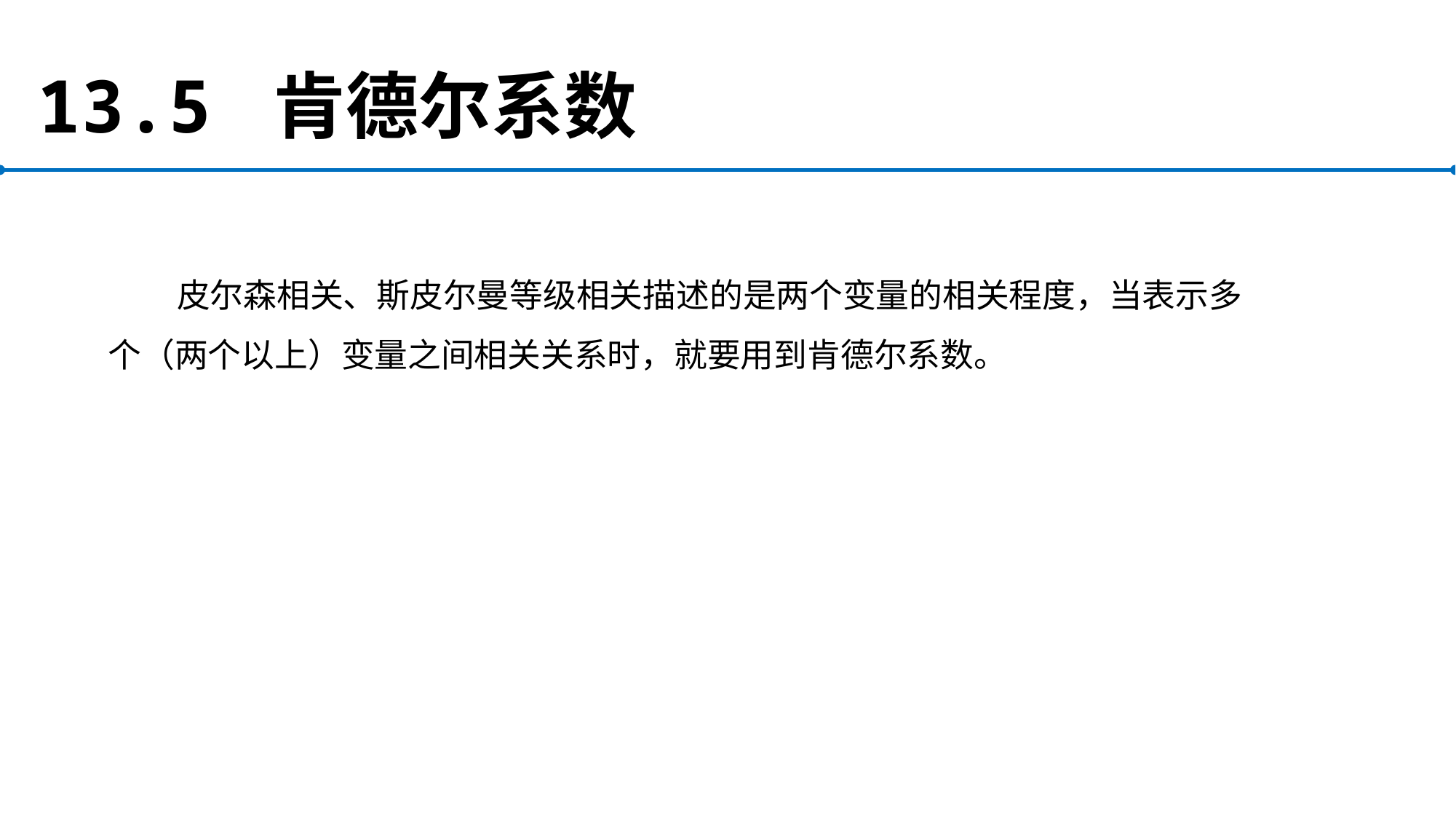

# 13.5 肯德尔系数
皮尔森相关、斯皮尔曼等级相关描述的是两个变量的相关程度，当表示多个（两个以上）变量之间相关关系时，就要用到肯德尔系数。